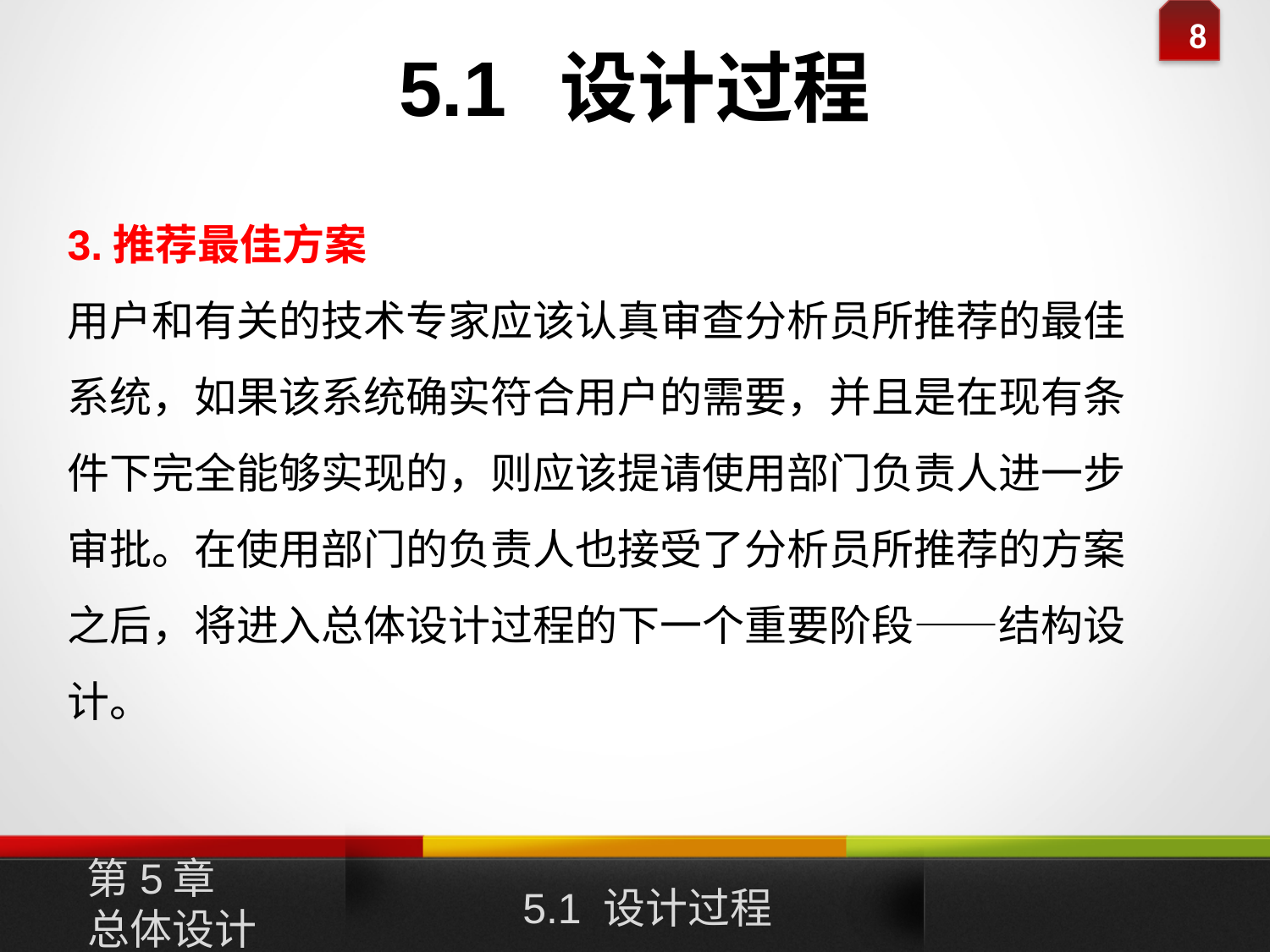

# 5.1  设计过程
3.推荐最佳方案
用户和有关的技术专家应该认真审查分析员所推荐的最佳系统，如果该系统确实符合用户的需要，并且是在现有条件下完全能够实现的，则应该提请使用部门负责人进一步审批。在使用部门的负责人也接受了分析员所推荐的方案之后，将进入总体设计过程的下一个重要阶段——结构设计。

第5章
总体设计
5.1 设计过程